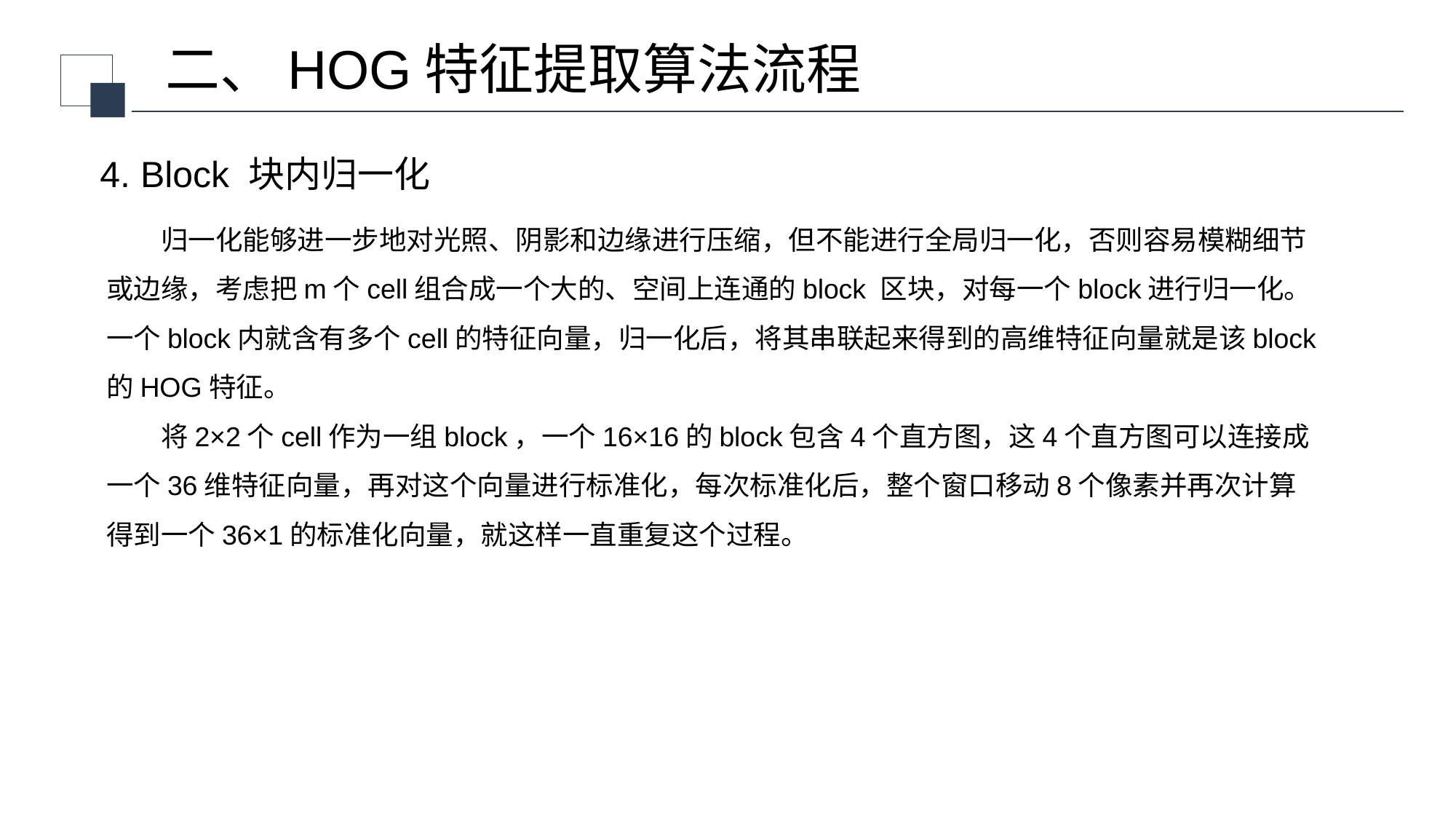

二、HOG特征提取算法流程

4. Block 块内归一化

归一化能够进一步地对光照、阴影和边缘进行压缩，但不能进行全局归一化，否则容易模糊细节或边缘，考虑把m个cell组合成一个大的、空间上连通的block 区块，对每一个block进行归一化。一个block内就含有多个cell的特征向量，归一化后，将其串联起来得到的高维特征向量就是该block的HOG特征。
将2×2个cell作为一组block，一个16×16的block包含4个直方图，这4个直方图可以连接成一个36维特征向量，再对这个向量进行标准化，每次标准化后，整个窗口移动8个像素并再次计算得到一个36×1的标准化向量，就这样一直重复这个过程。